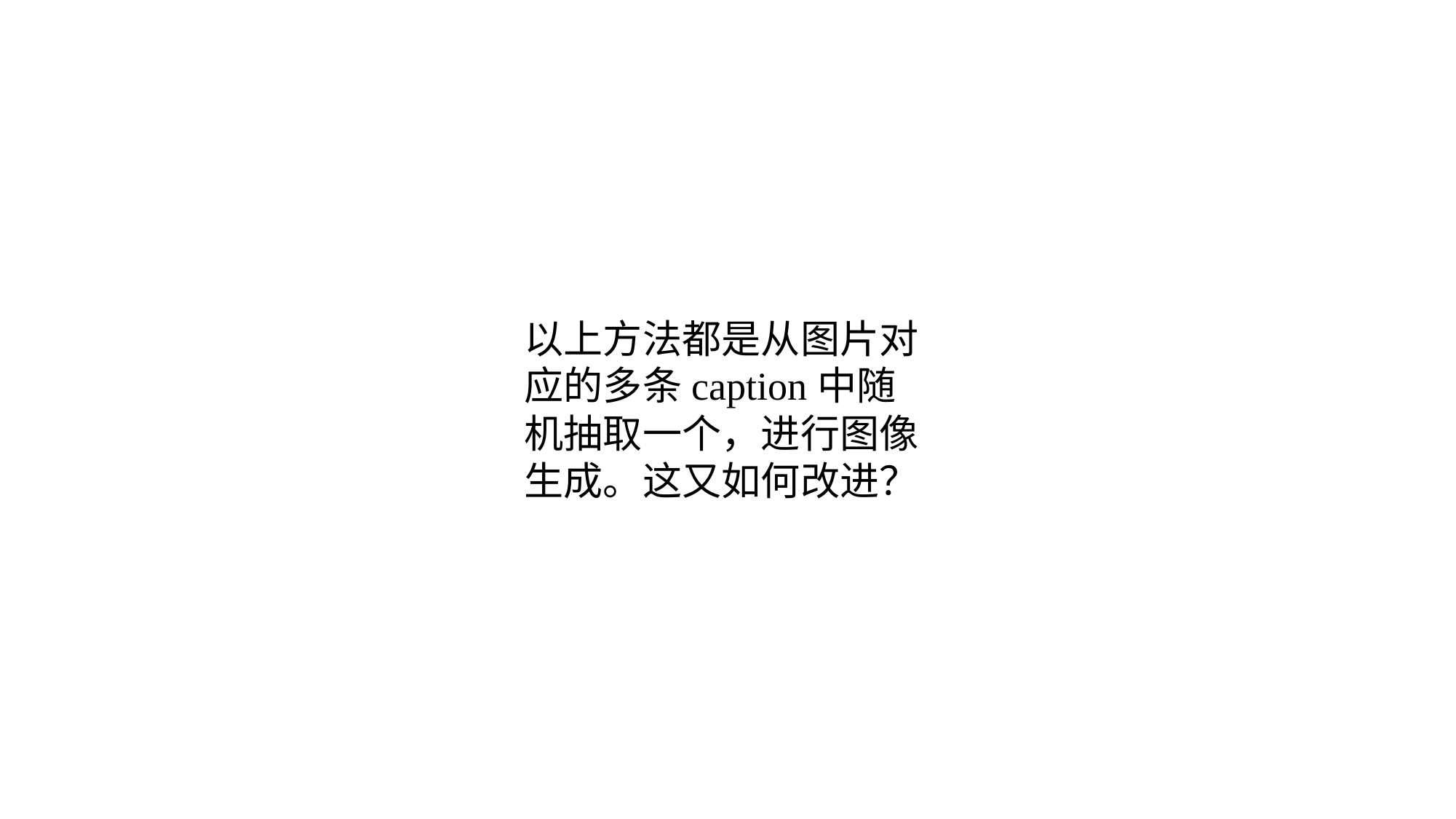

以上方法都是从图片对应的多条caption中随机抽取一个，进行图像生成。这又如何改进？